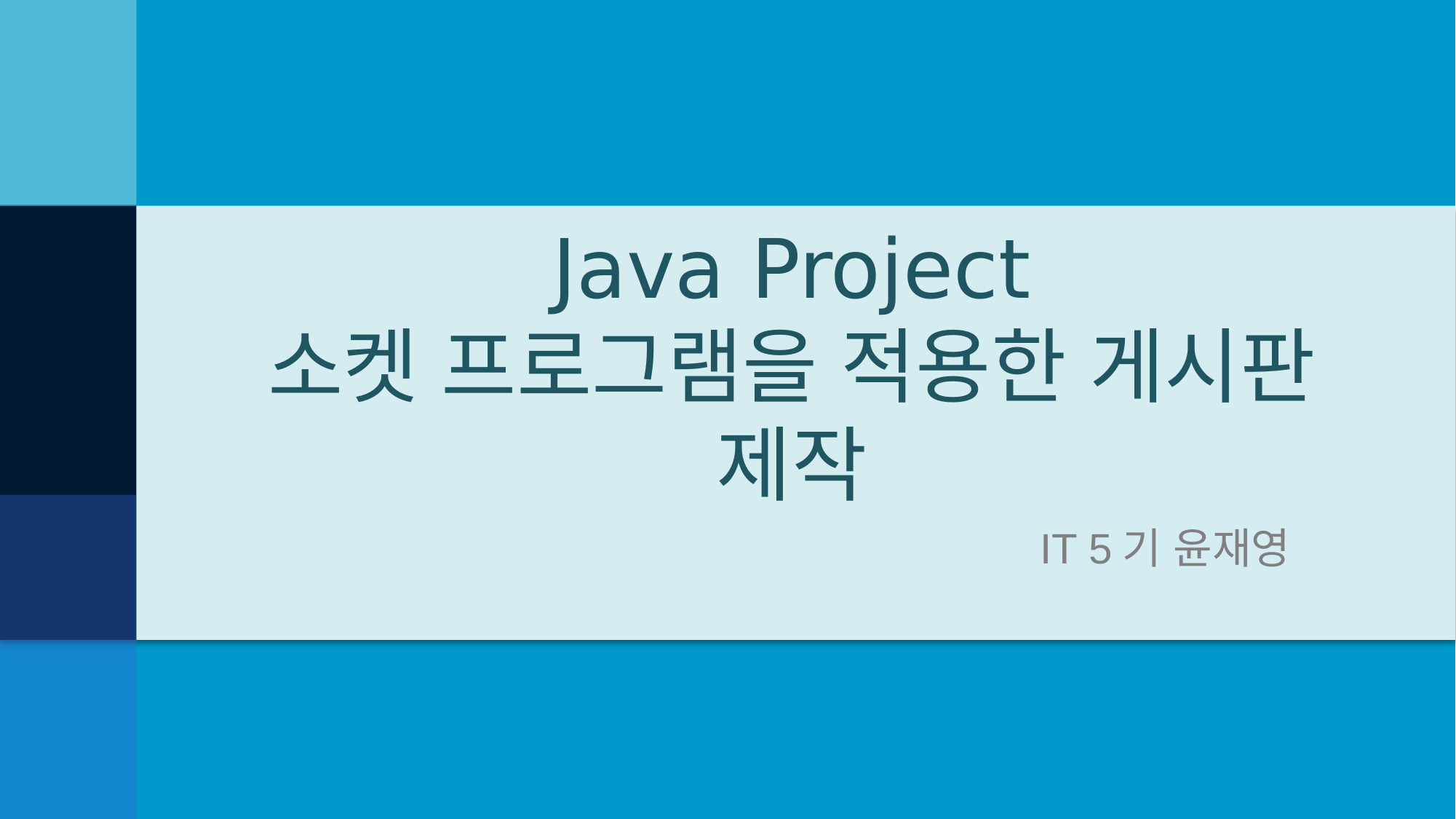

# Java Project 소켓 프로그램을 적용한 게시판 제작
IT 5기 윤재영